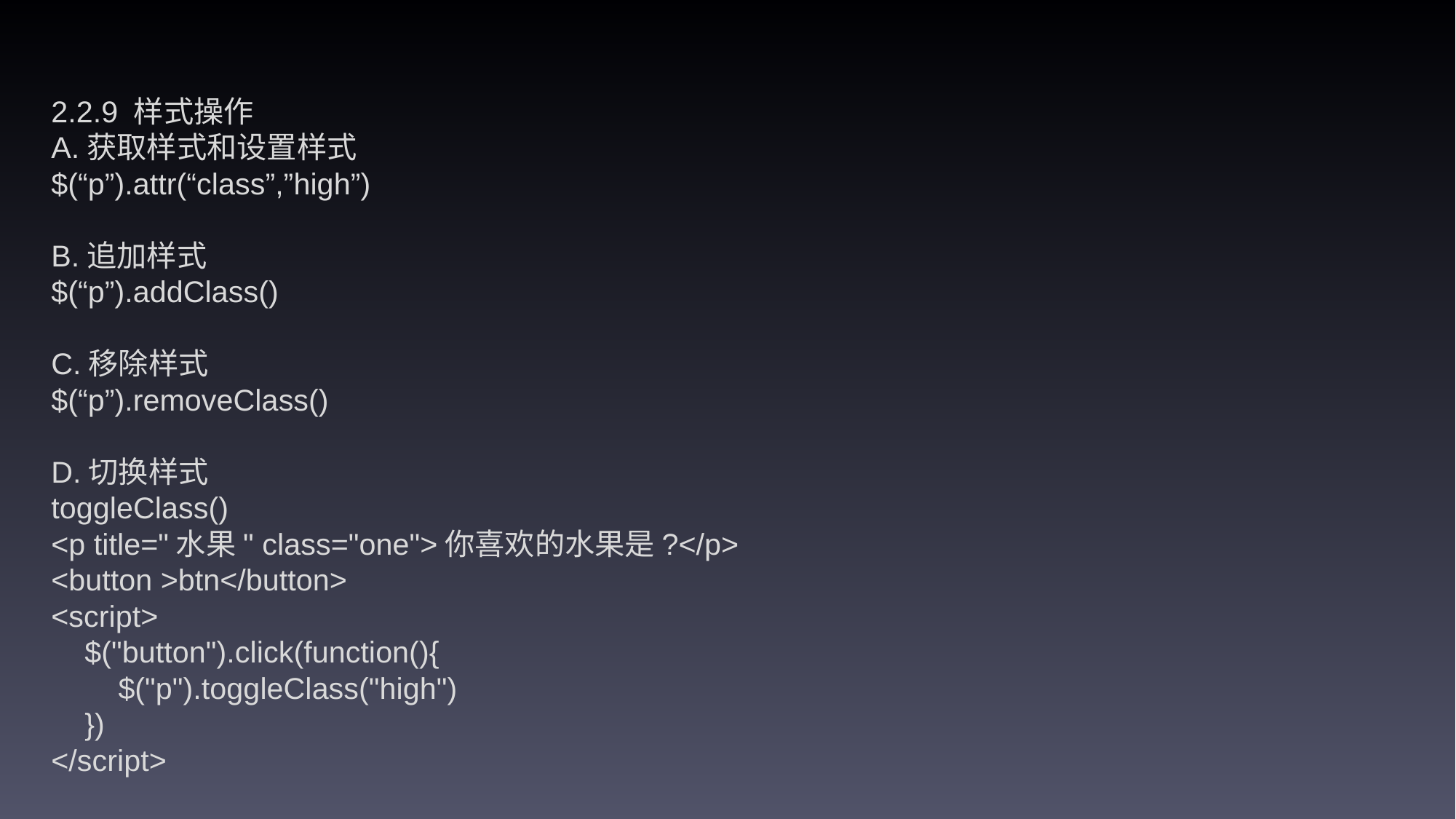

2.2.9 样式操作
A.获取样式和设置样式
$(“p”).attr(“class”,”high”)

B.追加样式
$(“p”).addClass()

C.移除样式
$(“p”).removeClass()

D.切换样式
toggleClass()
<p title="水果" class="one">你喜欢的水果是?</p>
<button >btn</button>
<script>
    $("button").click(function(){
        $("p").toggleClass("high")
    })
</script>